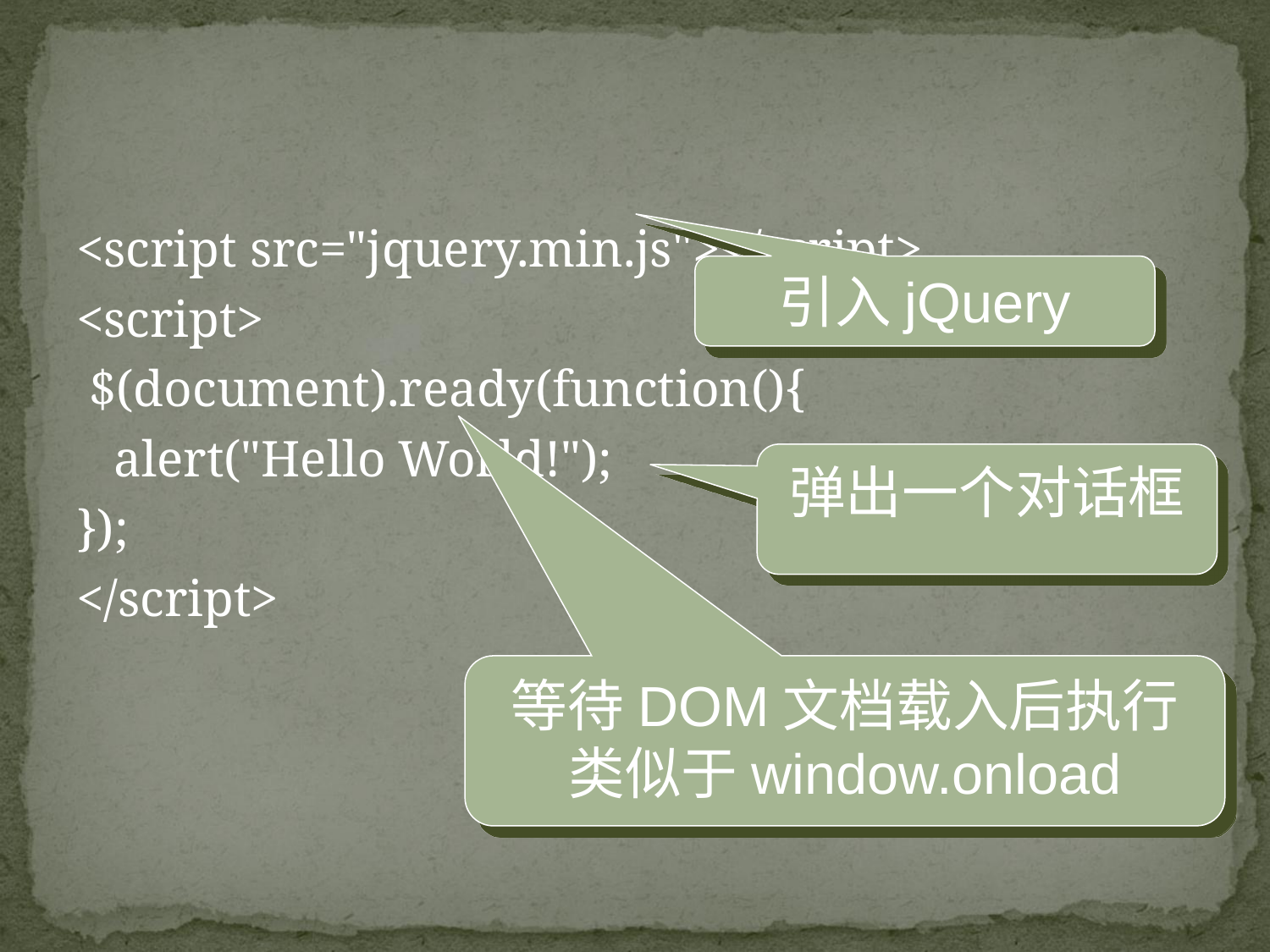

#
<script src="jquery.min.js"></script>
<script>
 $(document).ready(function(){
	alert("Hello World!");
});
</script>

引入jQuery
弹出一个对话框
等待DOM文档载入后执行类似于window.onload